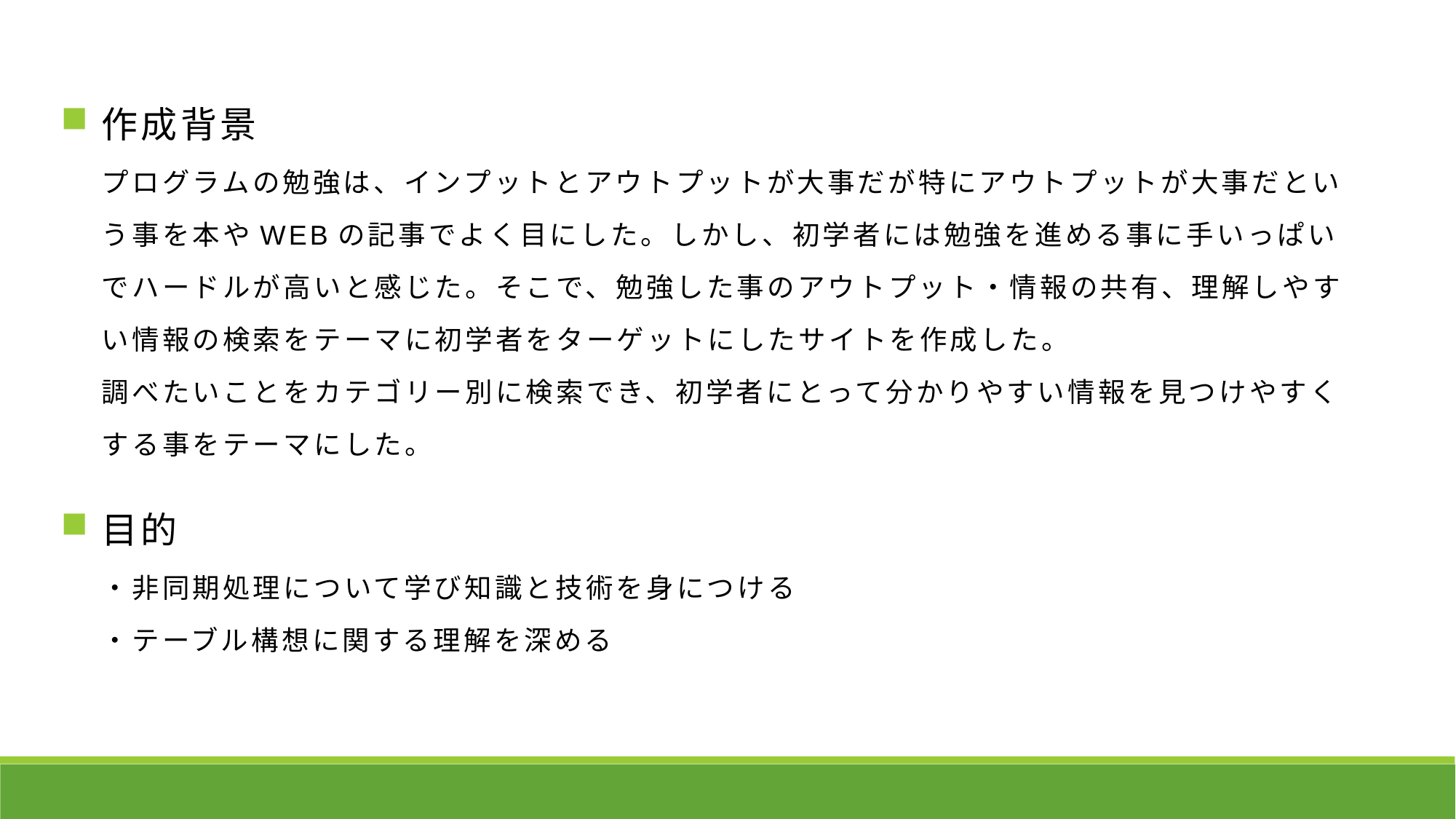

作成背景
プログラムの勉強は、インプットとアウトプットが大事だが特にアウトプットが大事だという事を本やWEBの記事でよく目にした。しかし、初学者には勉強を進める事に手いっぱいでハードルが高いと感じた。そこで、勉強した事のアウトプット・情報の共有、理解しやすい情報の検索をテーマに初学者をターゲットにしたサイトを作成した。
調べたいことをカテゴリー別に検索でき、初学者にとって分かりやすい情報を見つけやすくする事をテーマにした。
目的
・非同期処理について学び知識と技術を身につける
・テーブル構想に関する理解を深める